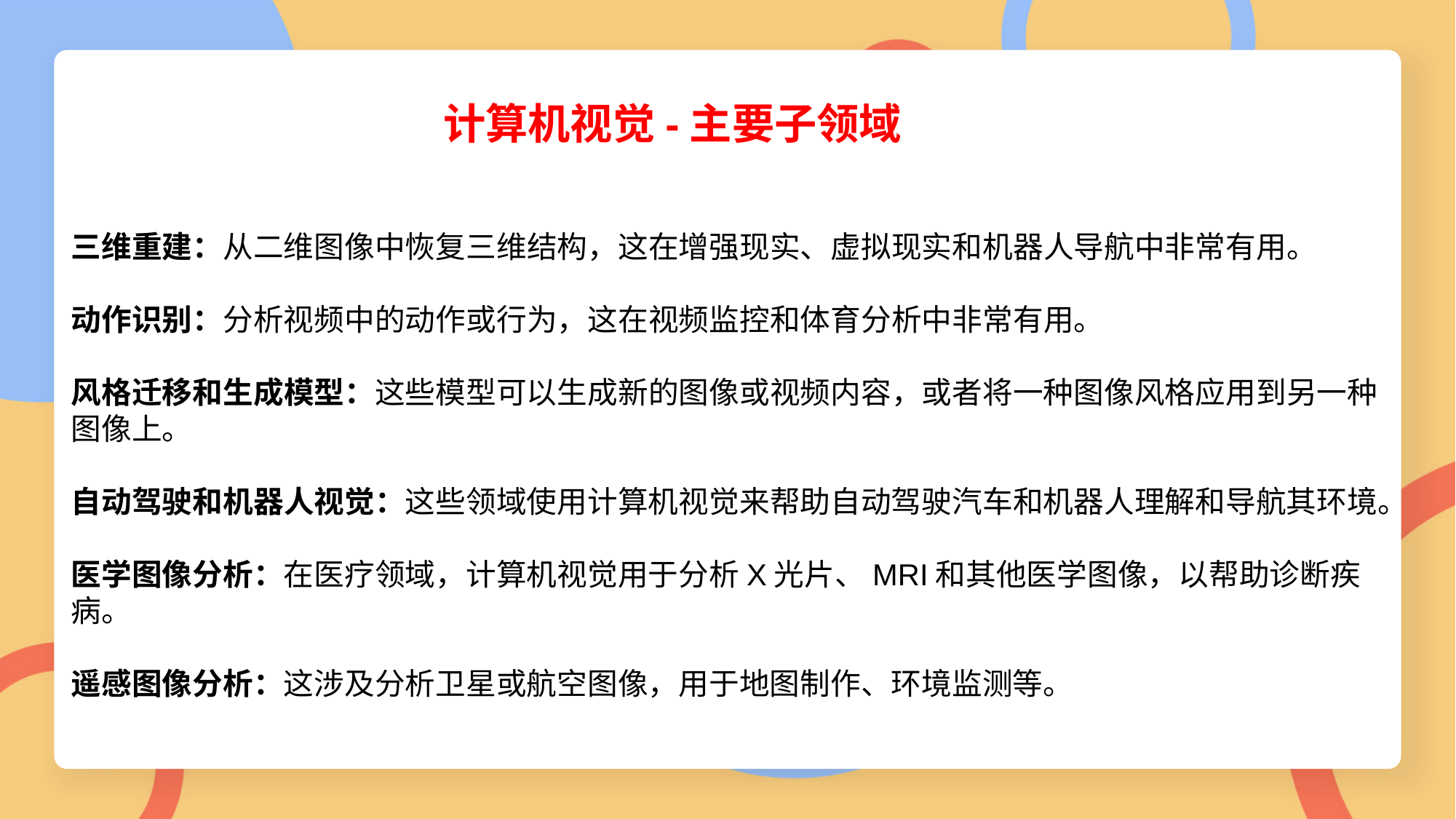

计算机视觉-主要子领域
三维重建：从二维图像中恢复三维结构，这在增强现实、虚拟现实和机器人导航中非常有用。

动作识别：分析视频中的动作或行为，这在视频监控和体育分析中非常有用。

风格迁移和生成模型：这些模型可以生成新的图像或视频内容，或者将一种图像风格应用到另一种图像上。

自动驾驶和机器人视觉：这些领域使用计算机视觉来帮助自动驾驶汽车和机器人理解和导航其环境。

医学图像分析：在医疗领域，计算机视觉用于分析X光片、MRI和其他医学图像，以帮助诊断疾病。

遥感图像分析：这涉及分析卫星或航空图像，用于地图制作、环境监测等。